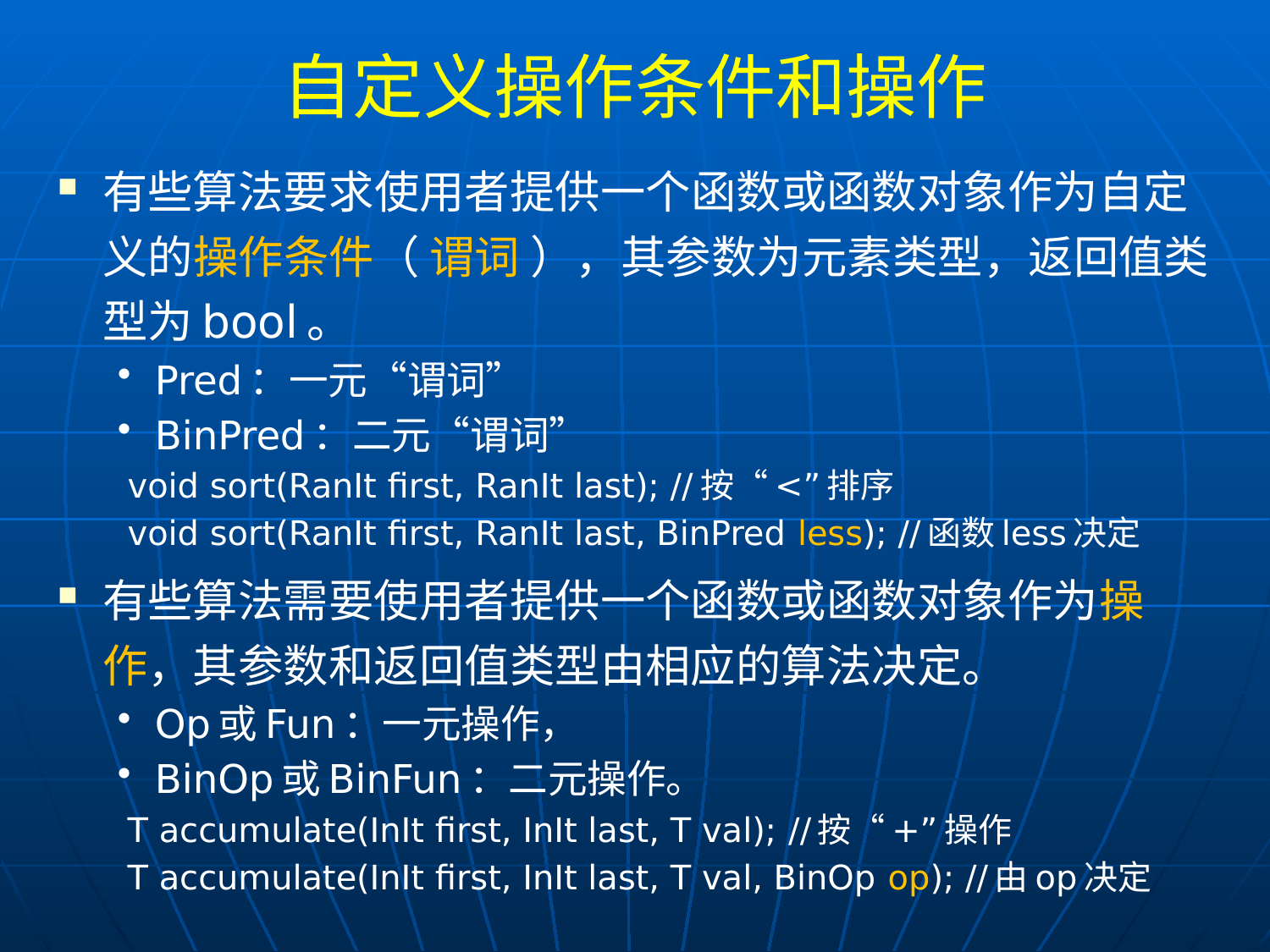

# 自定义操作条件和操作
有些算法要求使用者提供一个函数或函数对象作为自定义的操作条件（ 谓词 ），其参数为元素类型，返回值类型为bool。
Pred：一元“谓词”
BinPred：二元“谓词”
void sort(RanIt first, RanIt last); //按“<”排序
void sort(RanIt first, RanIt last, BinPred less); //函数less决定
有些算法需要使用者提供一个函数或函数对象作为操作，其参数和返回值类型由相应的算法决定。
Op或Fun：一元操作，
BinOp或BinFun：二元操作。
T accumulate(InIt first, InIt last, T val); //按“+”操作
T accumulate(InIt first, InIt last, T val, BinOp op); //由op决定